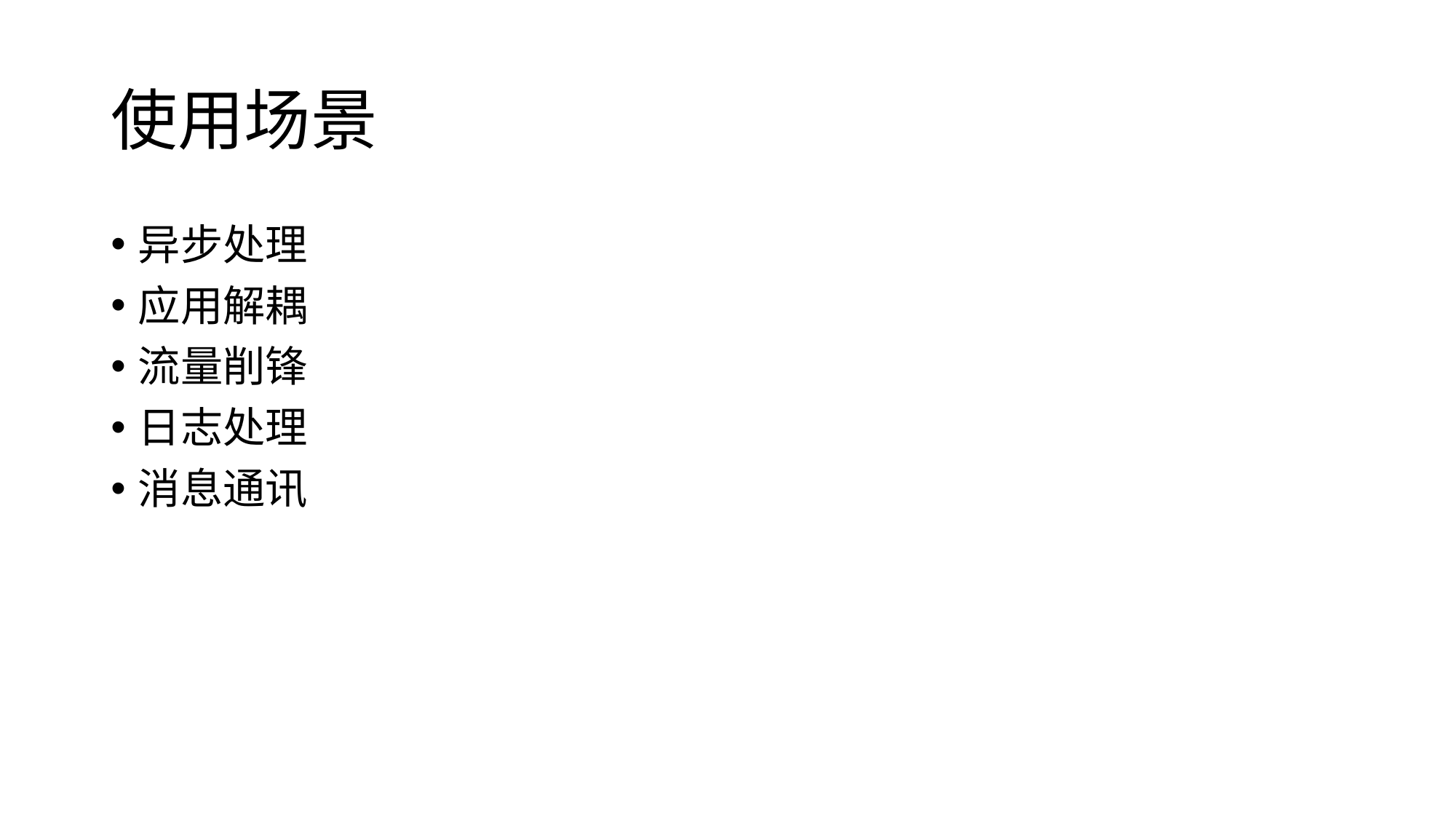

# 使用场景
异步处理
应用解耦
流量削锋
日志处理
消息通讯